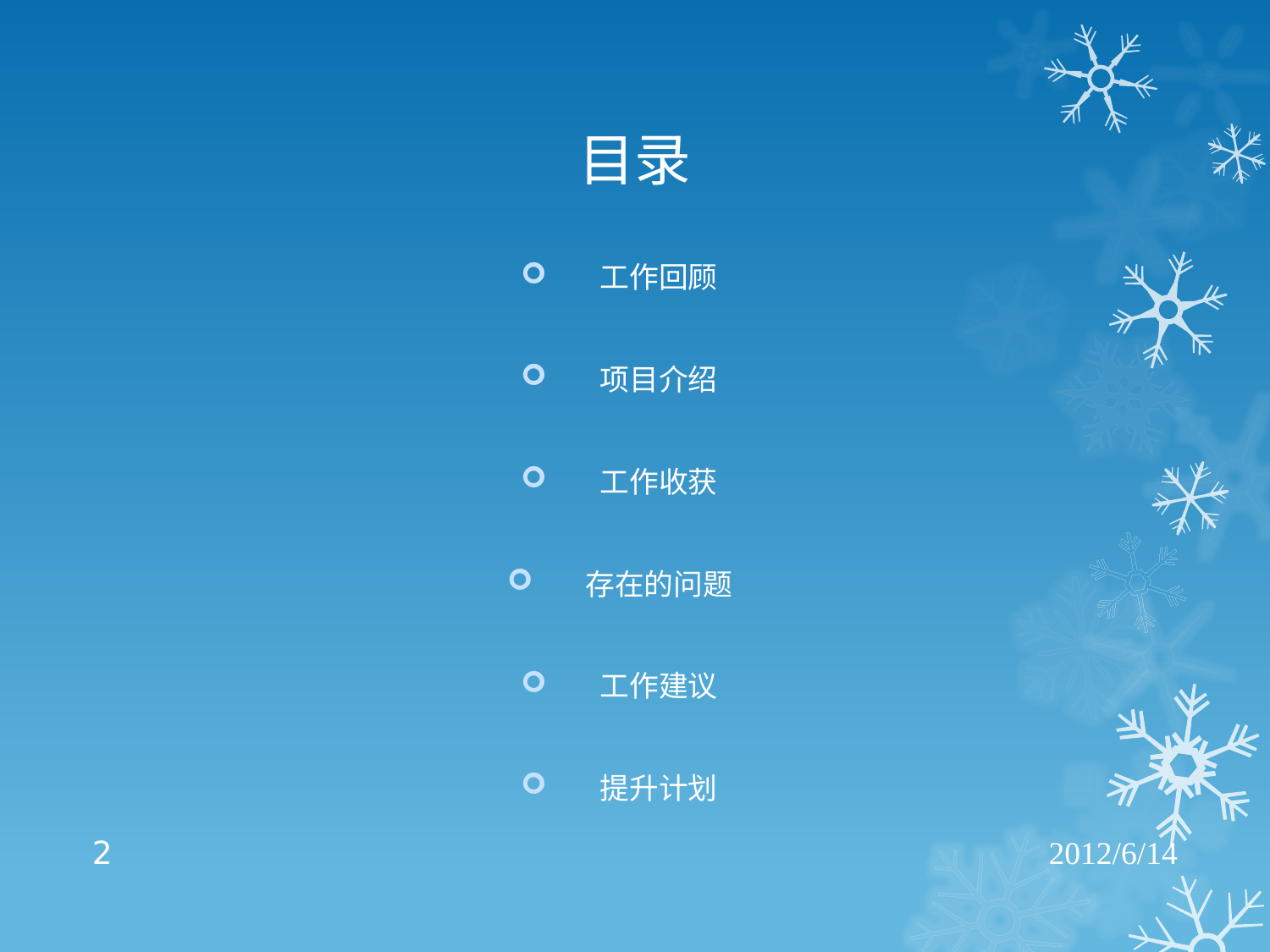

# 目录
工作回顾

项目介绍

工作收获

存在的问题

工作建议

提升计划
2
2012/6/14